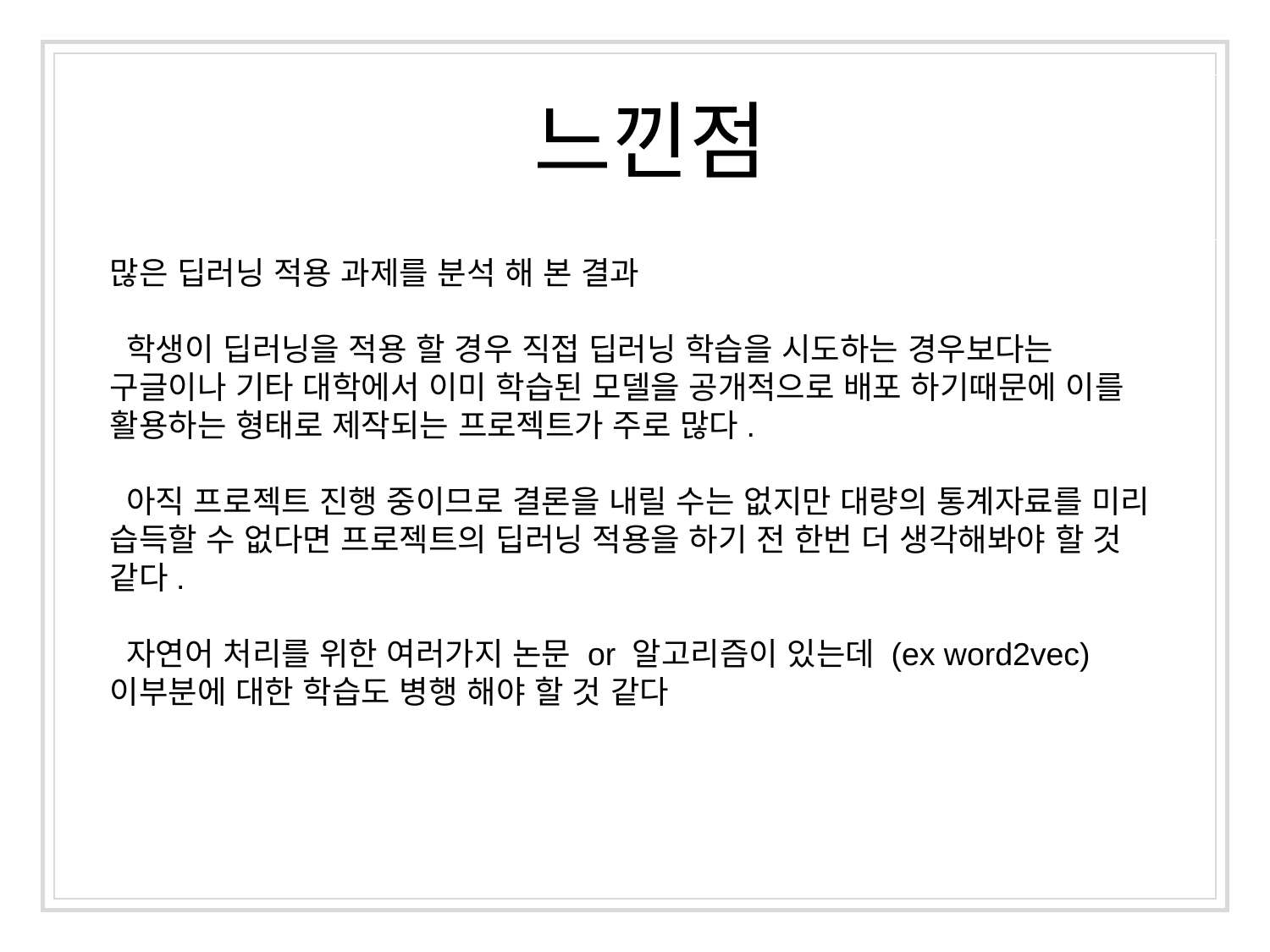

느낀점
많은 딥러닝 적용 과제를 분석 해 본 결과

 학생이 딥러닝을 적용 할 경우 직접 딥러닝 학습을 시도하는 경우보다는 구글이나 기타 대학에서 이미 학습된 모델을 공개적으로 배포 하기때문에 이를 활용하는 형태로 제작되는 프로젝트가 주로 많다.

 아직 프로젝트 진행 중이므로 결론을 내릴 수는 없지만 대량의 통계자료를 미리 습득할 수 없다면 프로젝트의 딥러닝 적용을 하기 전 한번 더 생각해봐야 할 것 같다.

 자연어 처리를 위한 여러가지 논문 or 알고리즘이 있는데 (ex word2vec) 이부분에 대한 학습도 병행 해야 할 것 같다